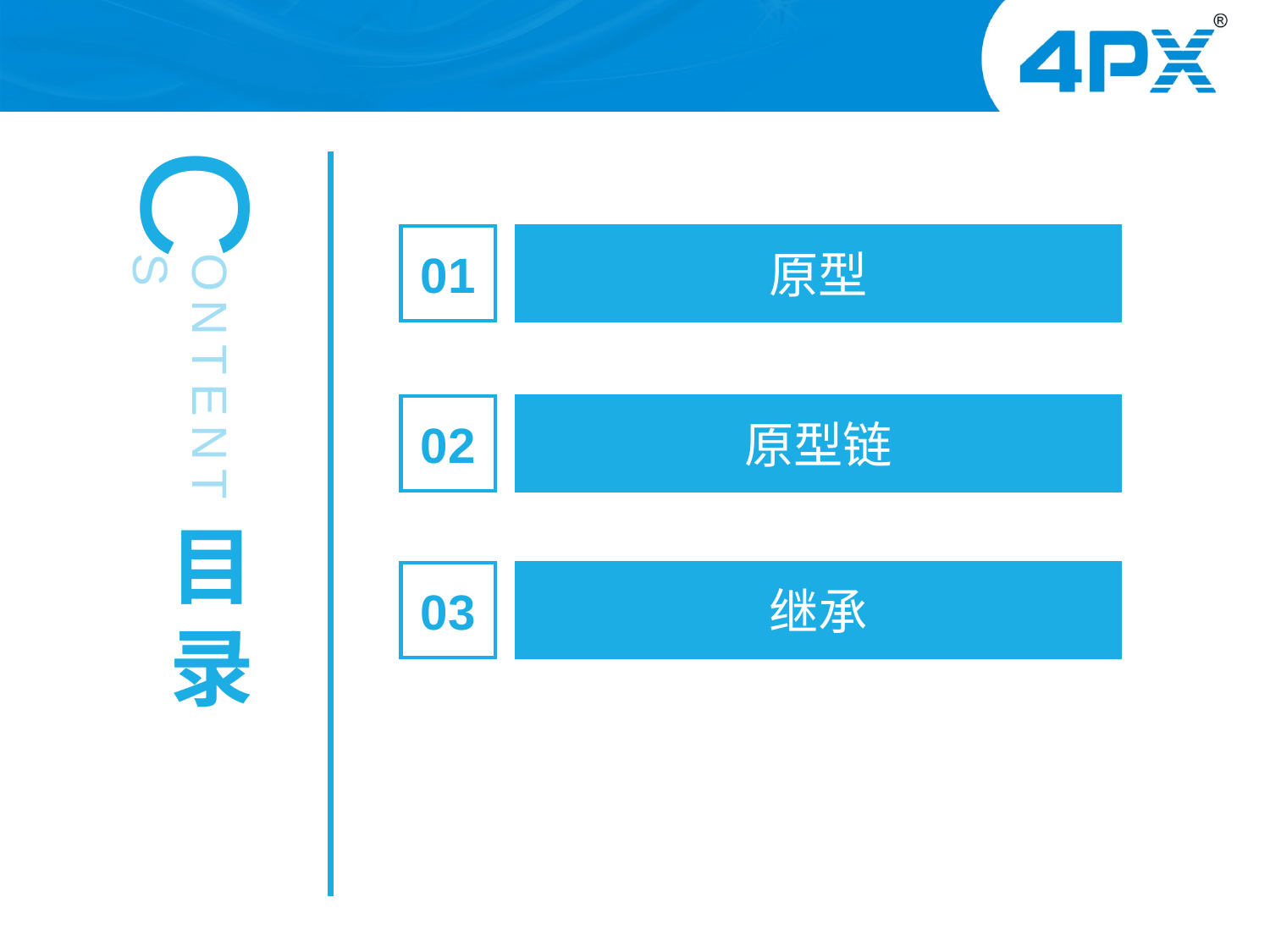

C
01
原型
ONTENTS
02
原型链
目
录
03
继承